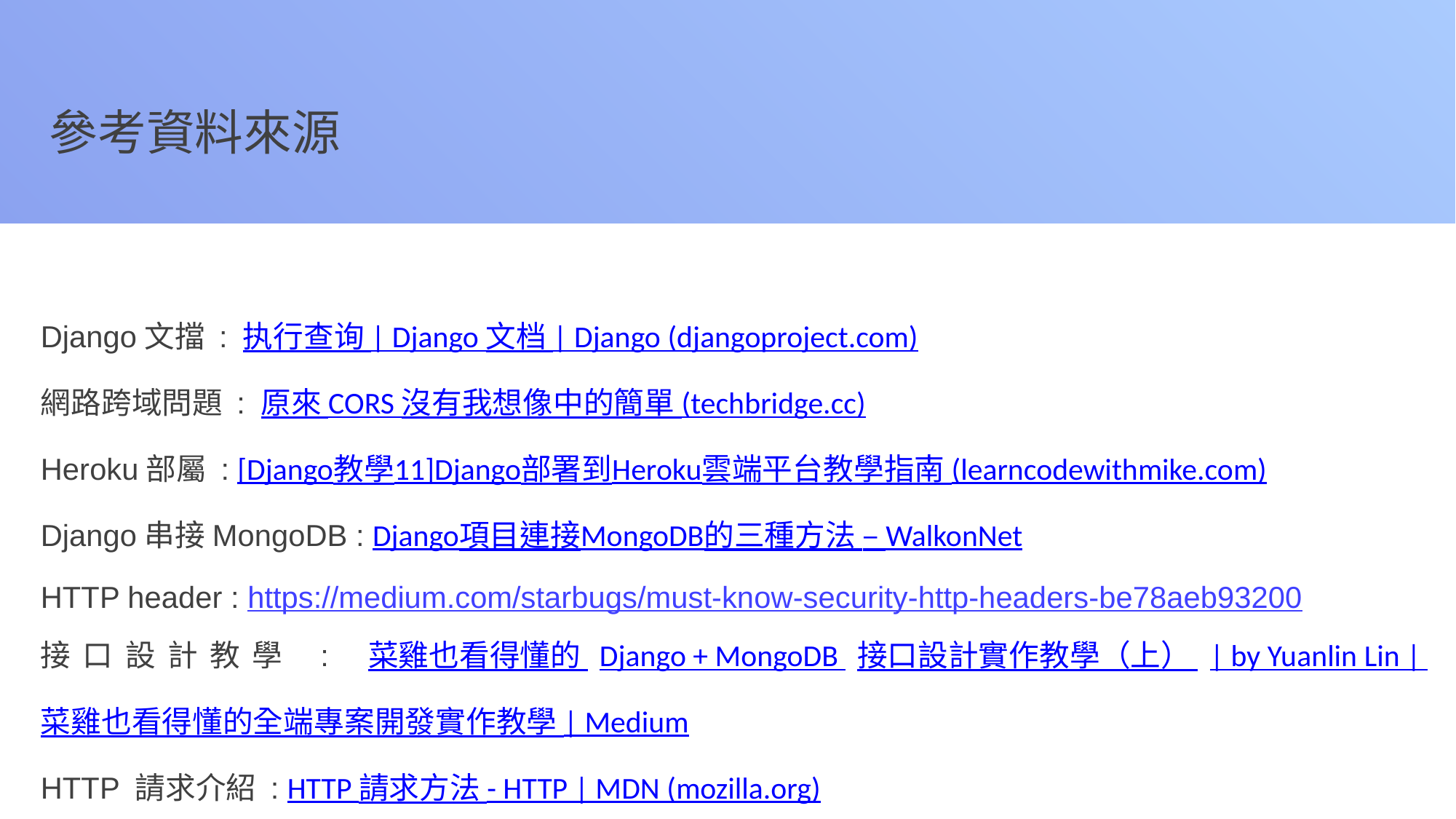

參考資料來源
Django文擋 : 执行查询 | Django 文档 | Django (djangoproject.com)
網路跨域問題 : 原來 CORS 沒有我想像中的簡單 (techbridge.cc)
Heroku部屬 : [Django教學11]Django部署到Heroku雲端平台教學指南 (learncodewithmike.com)
Django串接MongoDB : Django項目連接MongoDB的三種方法 – WalkonNet
HTTP header : https://medium.com/starbugs/must-know-security-http-headers-be78aeb93200
接口設計教學 : 菜雞也看得懂的 Django + MongoDB 接口設計實作教學（上） | by Yuanlin Lin | 菜雞也看得懂的全端專案開發實作教學 | Medium
HTTP 請求介紹 : HTTP 請求方法 - HTTP | MDN (mozilla.org)